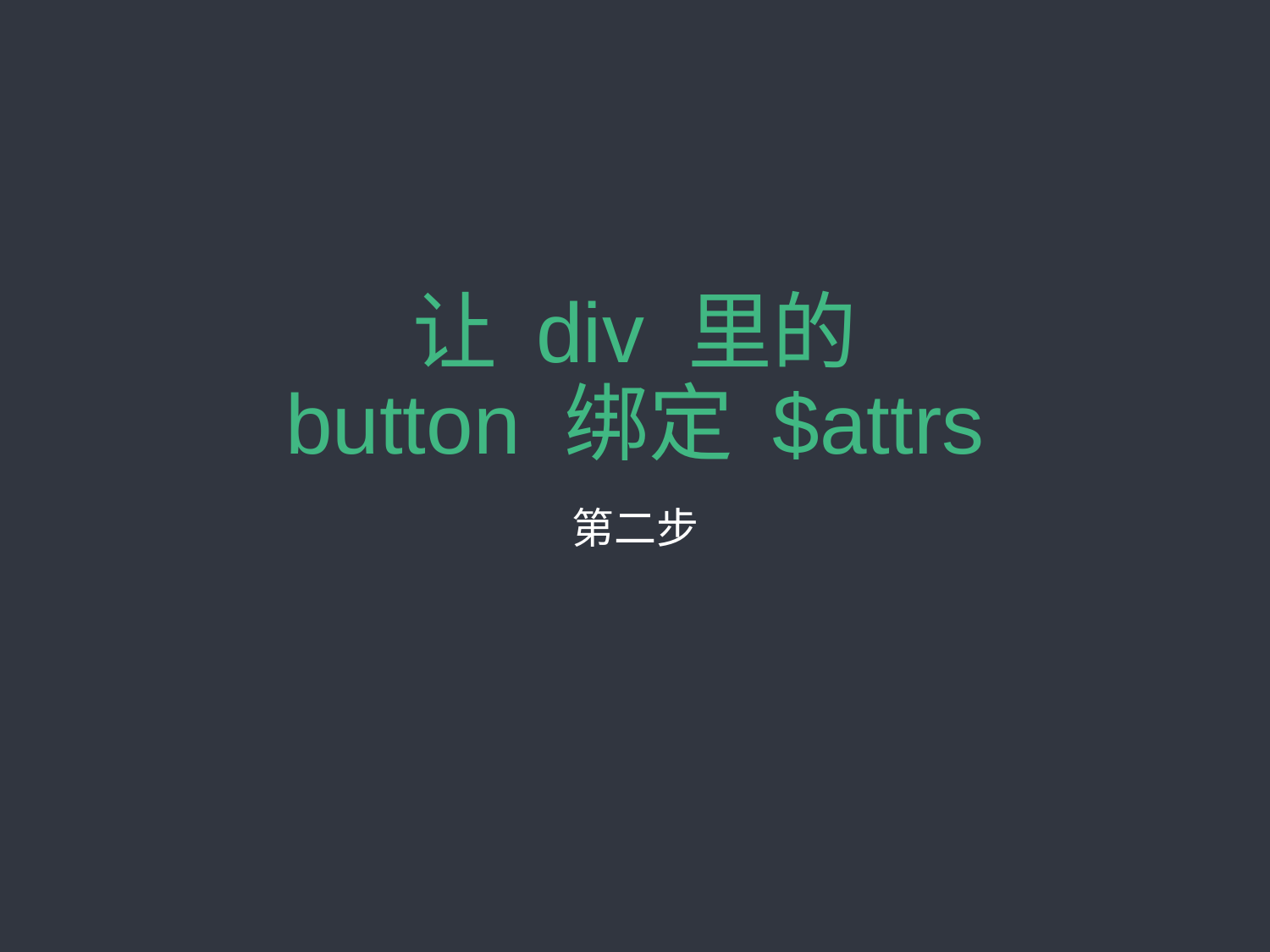

# 让 div 里的 button 绑定 $attrs
第二步